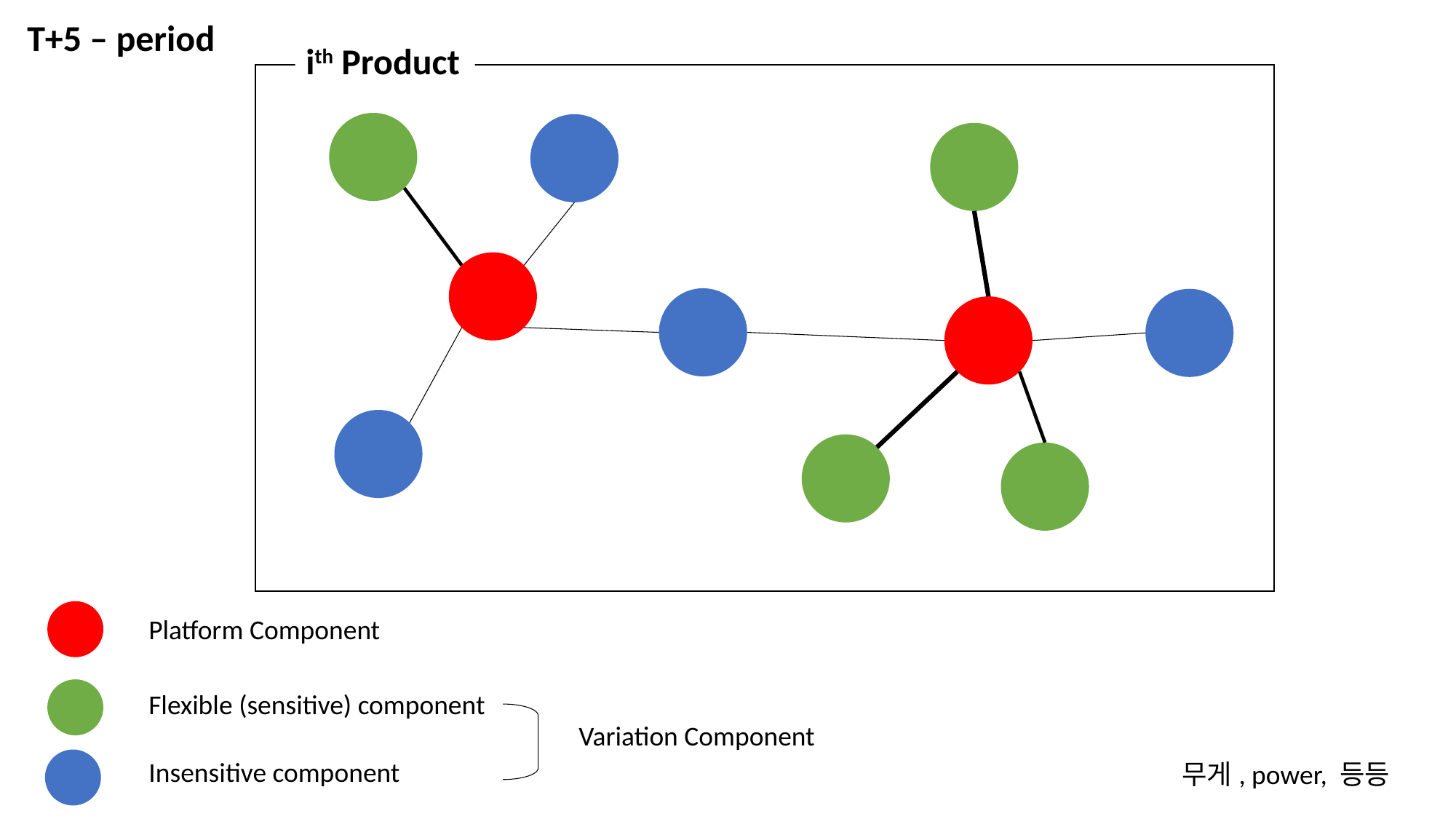

T+5 – period
ith Product

Platform Component

Flexible (sensitive) component

Variation Component

Insensitive component
무게, power, 등등